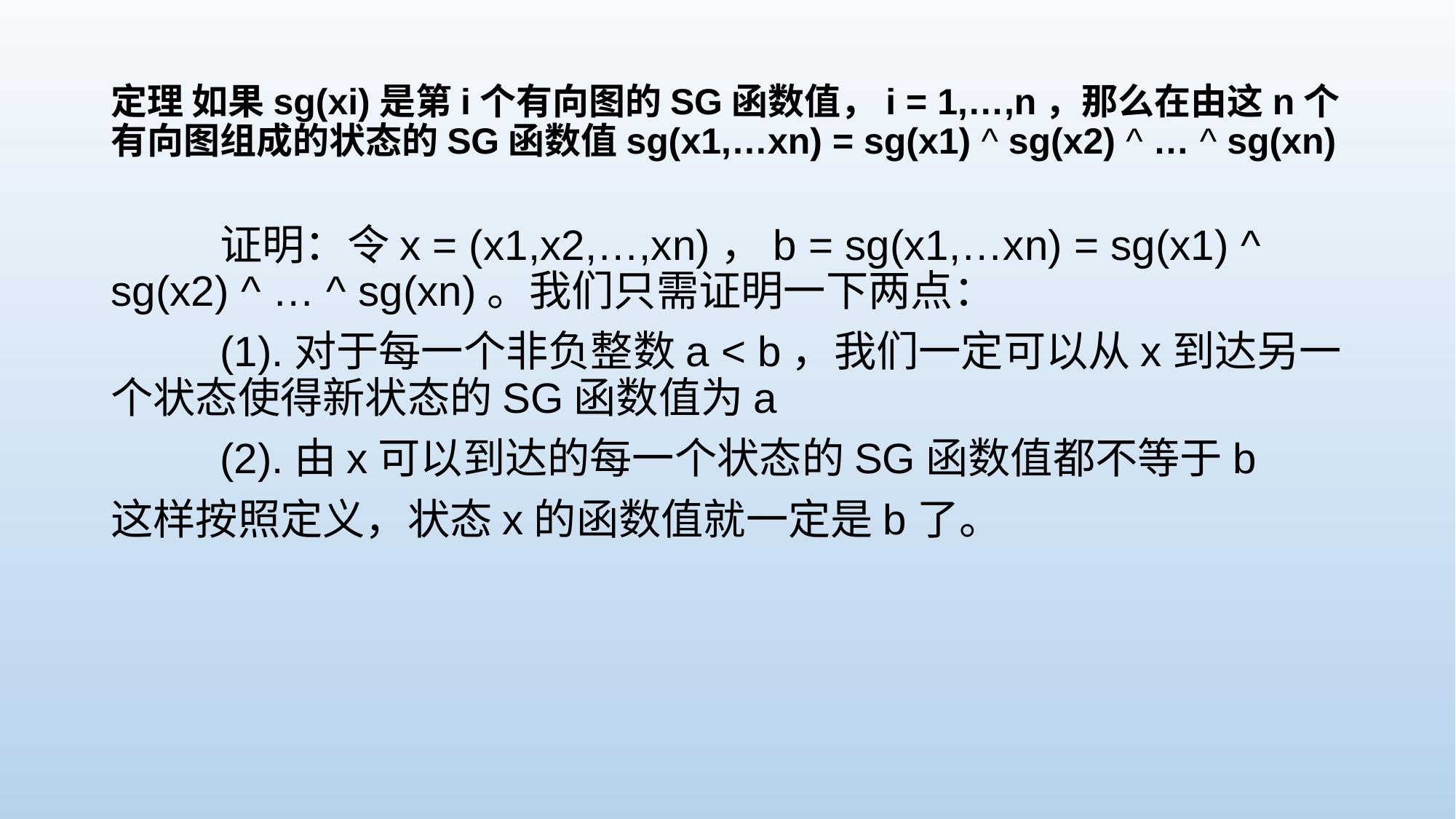

# 定理 如果sg(xi)是第i个有向图的SG函数值，i = 1,…,n，那么在由这n个有向图组成的状态的SG函数值sg(x1,…xn) = sg(x1) ^ sg(x2) ^ … ^ sg(xn)
	证明：令x = (x1,x2,…,xn)，b = sg(x1,…xn) = sg(x1) ^ sg(x2) ^ … ^ sg(xn)。我们只需证明一下两点：
	(1).对于每一个非负整数a < b，我们一定可以从x到达另一个状态使得新状态的SG函数值为a
	(2).由x可以到达的每一个状态的SG函数值都不等于b
这样按照定义，状态x的函数值就一定是b了。